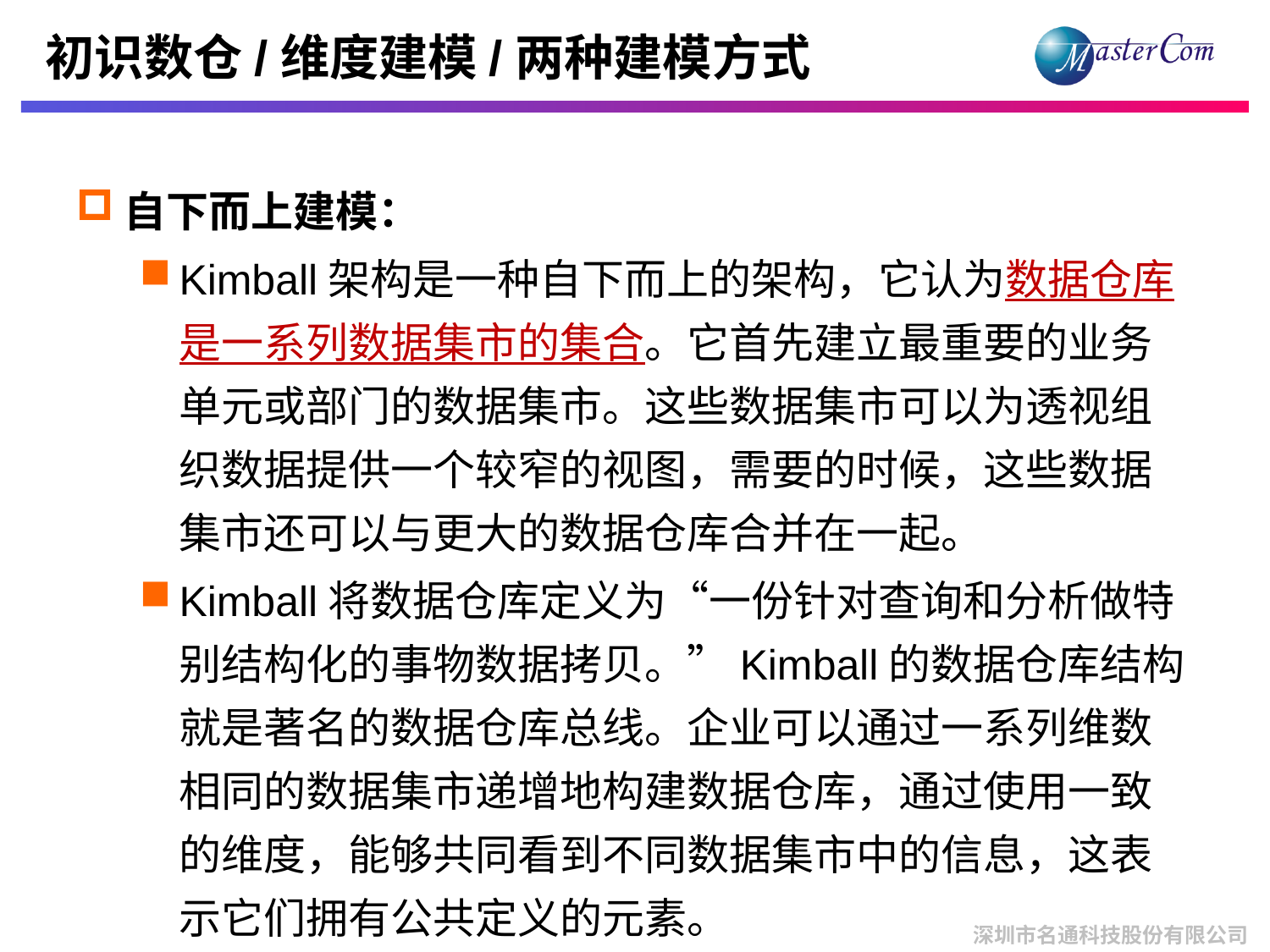

# 初识数仓/维度建模/两种建模方式
自下而上建模：
Kimball架构是一种自下而上的架构，它认为数据仓库是一系列数据集市的集合。它首先建立最重要的业务单元或部门的数据集市。这些数据集市可以为透视组织数据提供一个较窄的视图，需要的时候，这些数据集市还可以与更大的数据仓库合并在一起。
Kimball将数据仓库定义为“一份针对查询和分析做特别结构化的事物数据拷贝。”Kimball的数据仓库结构就是著名的数据仓库总线。企业可以通过一系列维数相同的数据集市递增地构建数据仓库，通过使用一致的维度，能够共同看到不同数据集市中的信息，这表示它们拥有公共定义的元素。